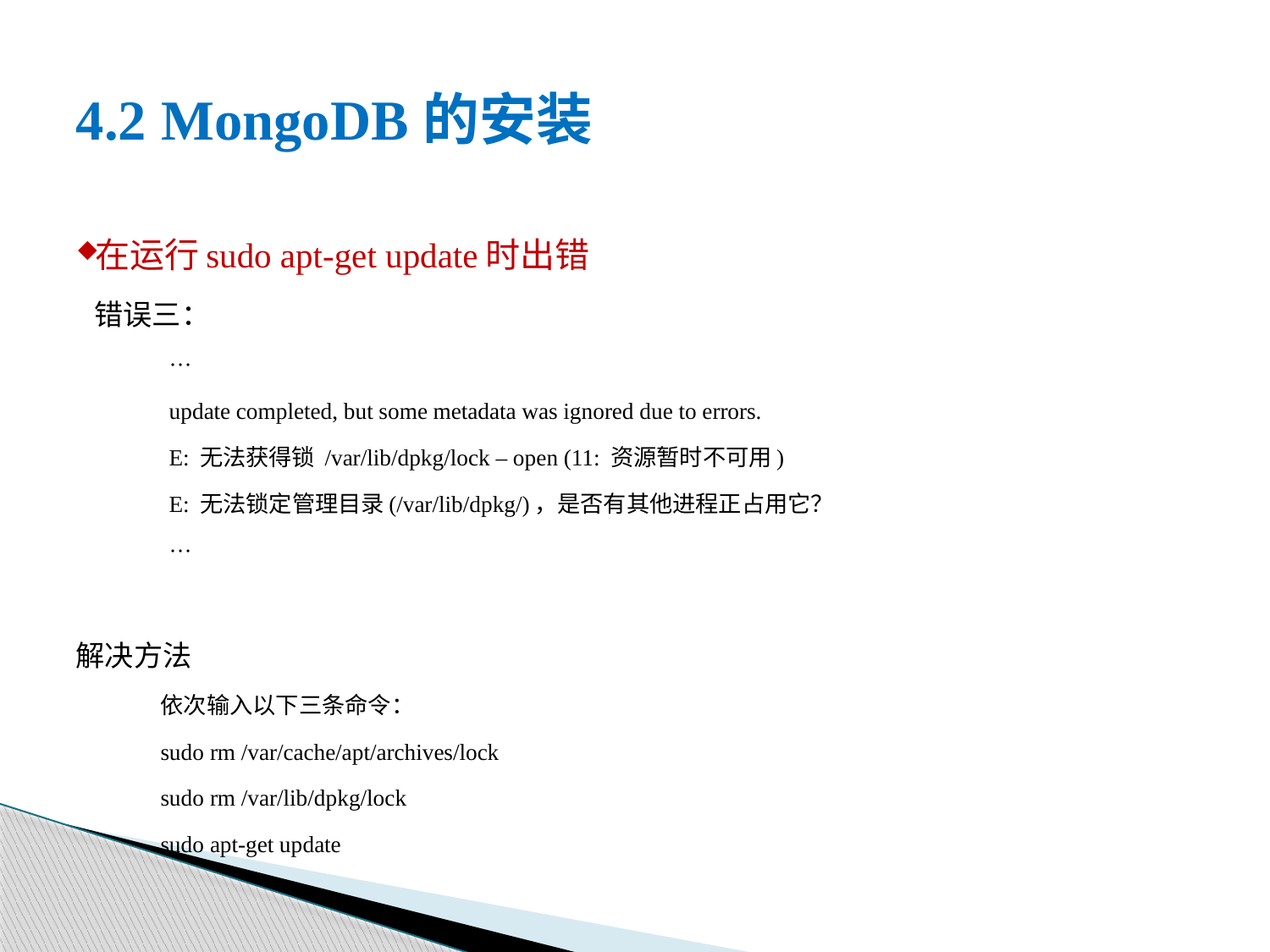

# 4.2 MongoDB的安装
在运行sudo apt-get update时出错
错误三：
···
update completed, but some metadata was ignored due to errors.
E: 无法获得锁 /var/lib/dpkg/lock – open (11: 资源暂时不可用)
E: 无法锁定管理目录(/var/lib/dpkg/)，是否有其他进程正占用它？
···
解决方法
依次输入以下三条命令：
sudo rm /var/cache/apt/archives/lock
sudo rm /var/lib/dpkg/lock
sudo apt-get update